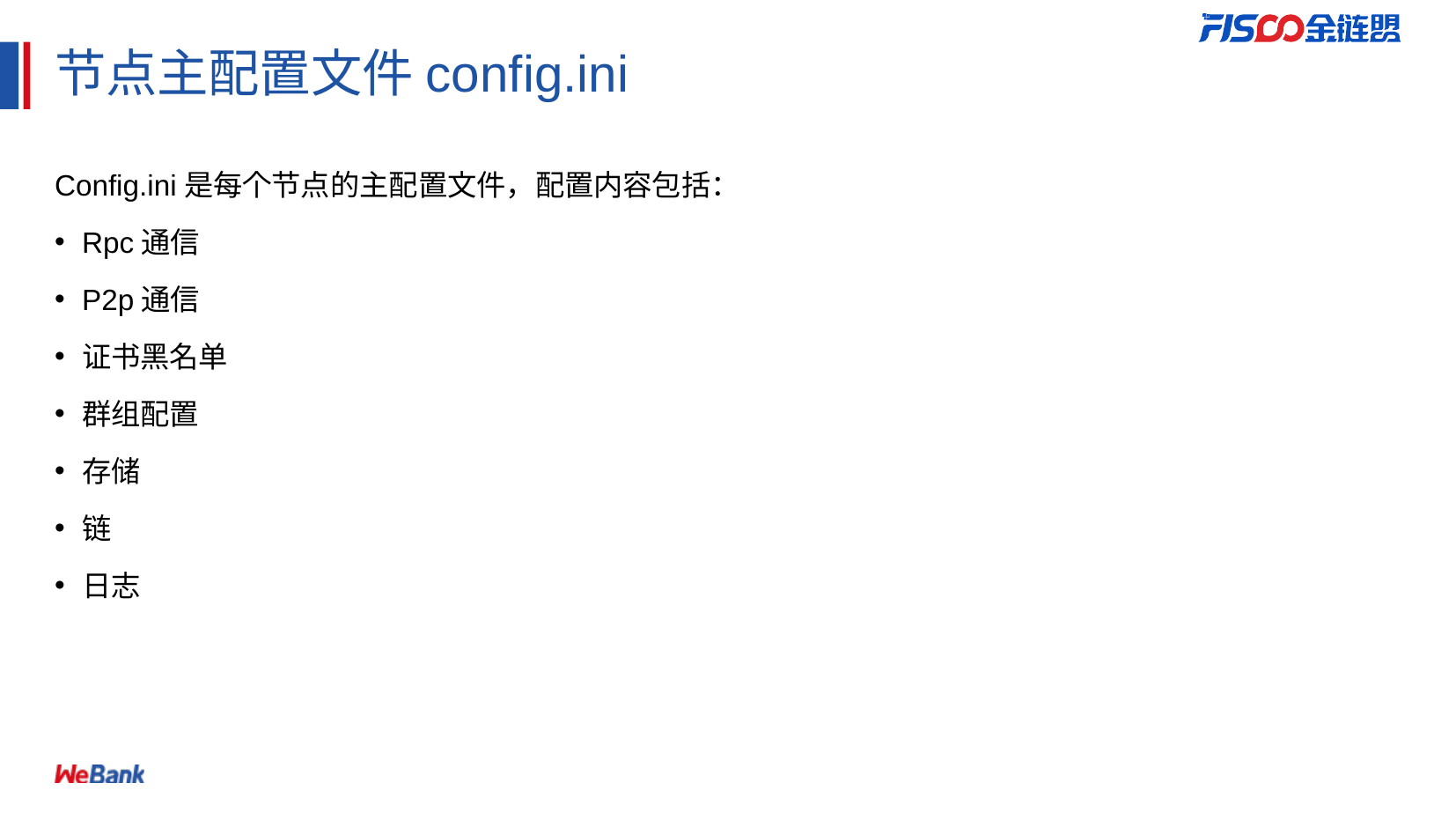

# 节点主配置文件config.ini
Config.ini是每个节点的主配置文件，配置内容包括：
Rpc通信
P2p通信
证书黑名单
群组配置
存储
链
日志